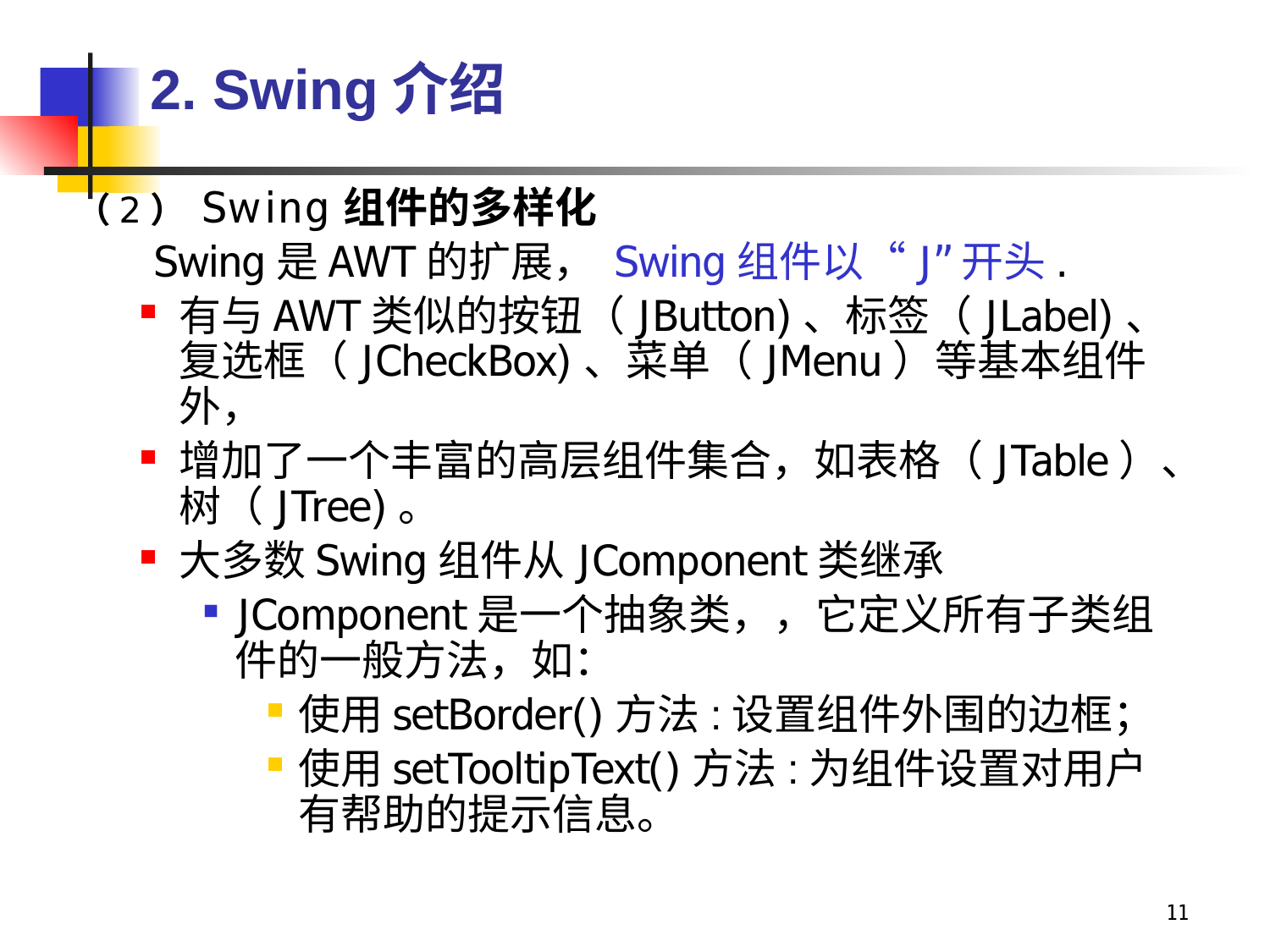

# 2. Swing介绍
（2） Swing组件的多样化
      Swing是AWT的扩展， Swing组件以“J”开头.
有与AWT类似的按钮（JButton)、标签（JLabel)、复选框（JCheckBox)、菜单（JMenu）等基本组件外，
增加了一个丰富的高层组件集合，如表格（JTable）、树（JTree)。
大多数Swing组件从JComponent类继承
JComponent是一个抽象类，，它定义所有子类组件的一般方法，如：
使用setBorder()方法:设置组件外围的边框；
使用setTooltipText()方法:为组件设置对用户有帮助的提示信息。